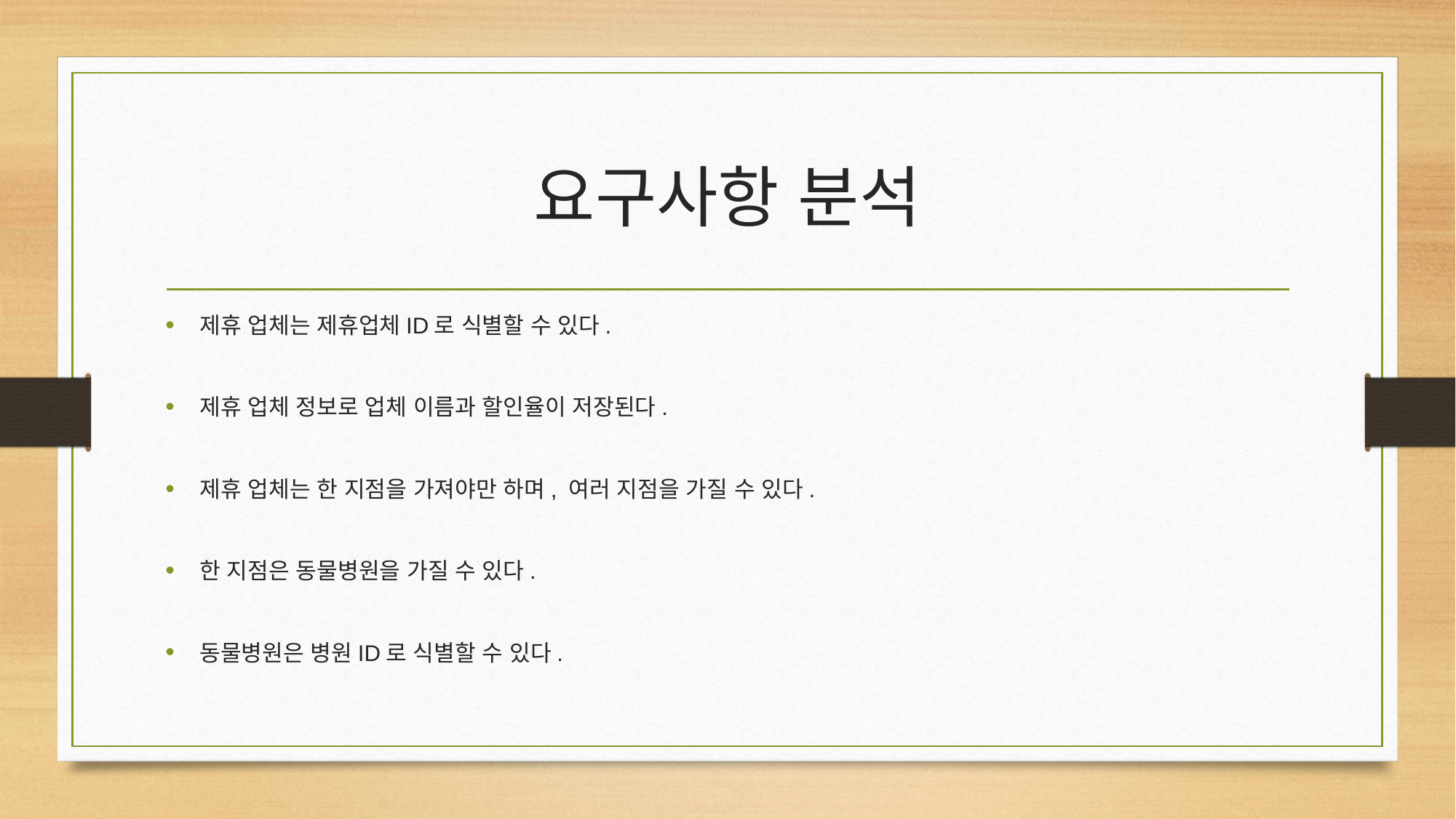

# 요구사항 분석
제휴 업체는 제휴업체ID로 식별할 수 있다.

제휴 업체 정보로 업체 이름과 할인율이 저장된다.

제휴 업체는 한 지점을 가져야만 하며, 여러 지점을 가질 수 있다.

한 지점은 동물병원을 가질 수 있다.

동물병원은 병원ID로 식별할 수 있다.